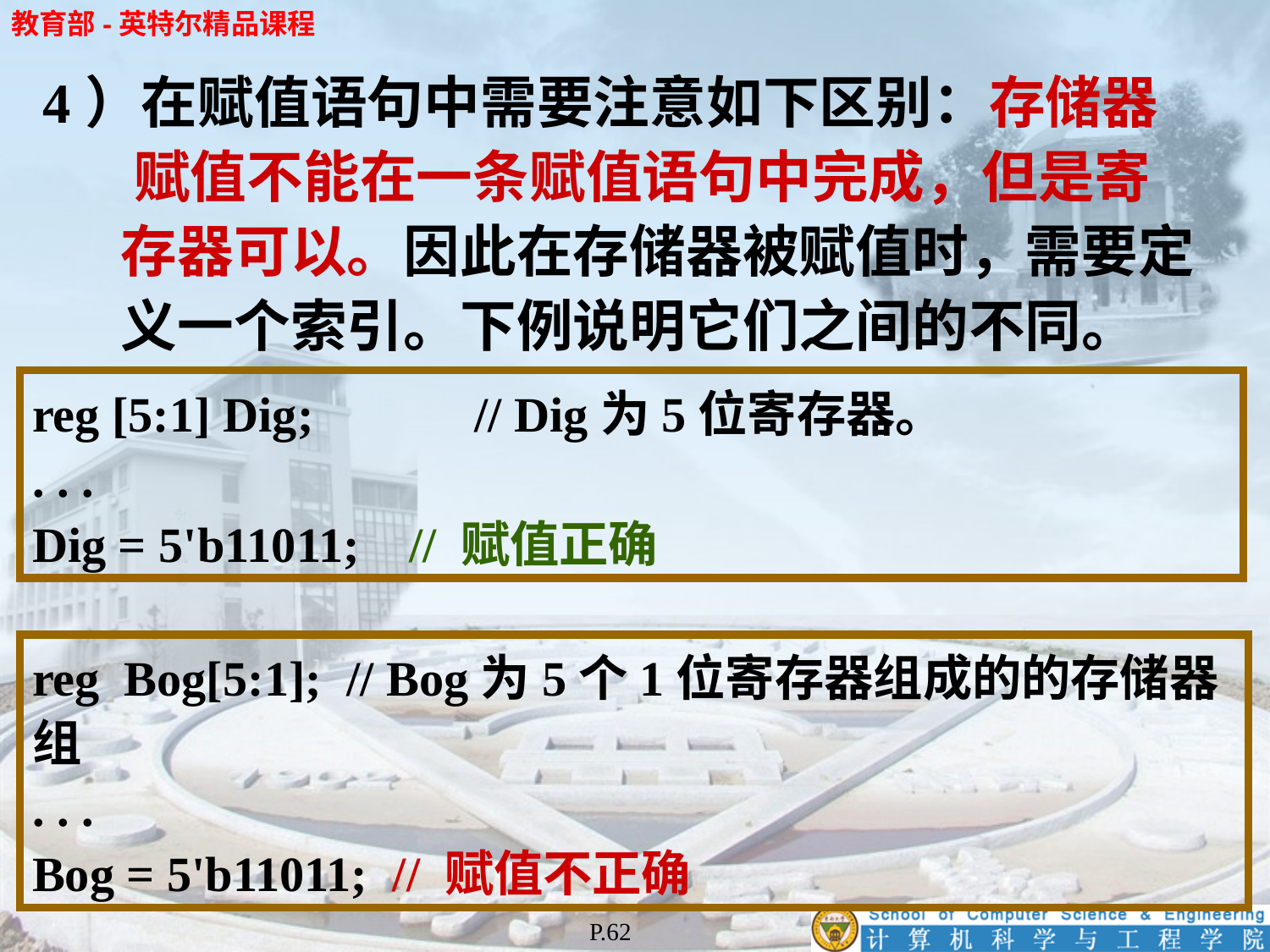

4）在赋值语句中需要注意如下区别：存储器
      赋值不能在一条赋值语句中完成，但是寄
     存器可以。因此在存储器被赋值时，需要定
     义一个索引。下例说明它们之间的不同。
reg [5:1] Dig; 	     // Dig为5位寄存器。
. . .
Dig = 5'b11011;    // 赋值正确
reg  Bog[5:1];  // Bog为5个1位寄存器组成的的存储器组
. . .
Bog = 5'b11011;  // 赋值不正确
P.62